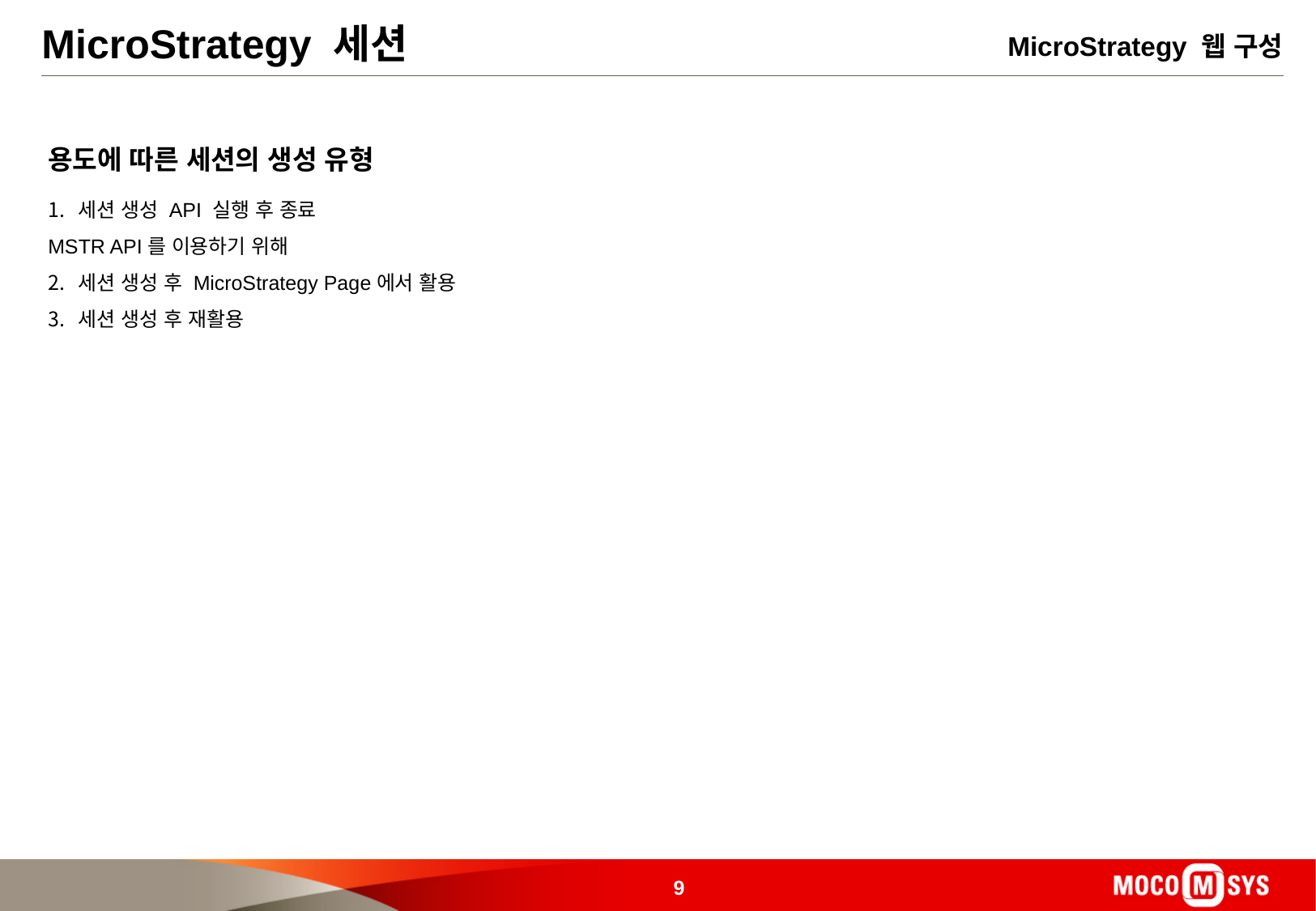

# MicroStrategy 세션
MicroStrategy 웹 구성
용도에 따른 세션의 생성 유형
세션 생성 API 실행 후 종료
MSTR API를 이용하기 위해
세션 생성 후 MicroStrategy Page에서 활용
세션 생성 후 재활용